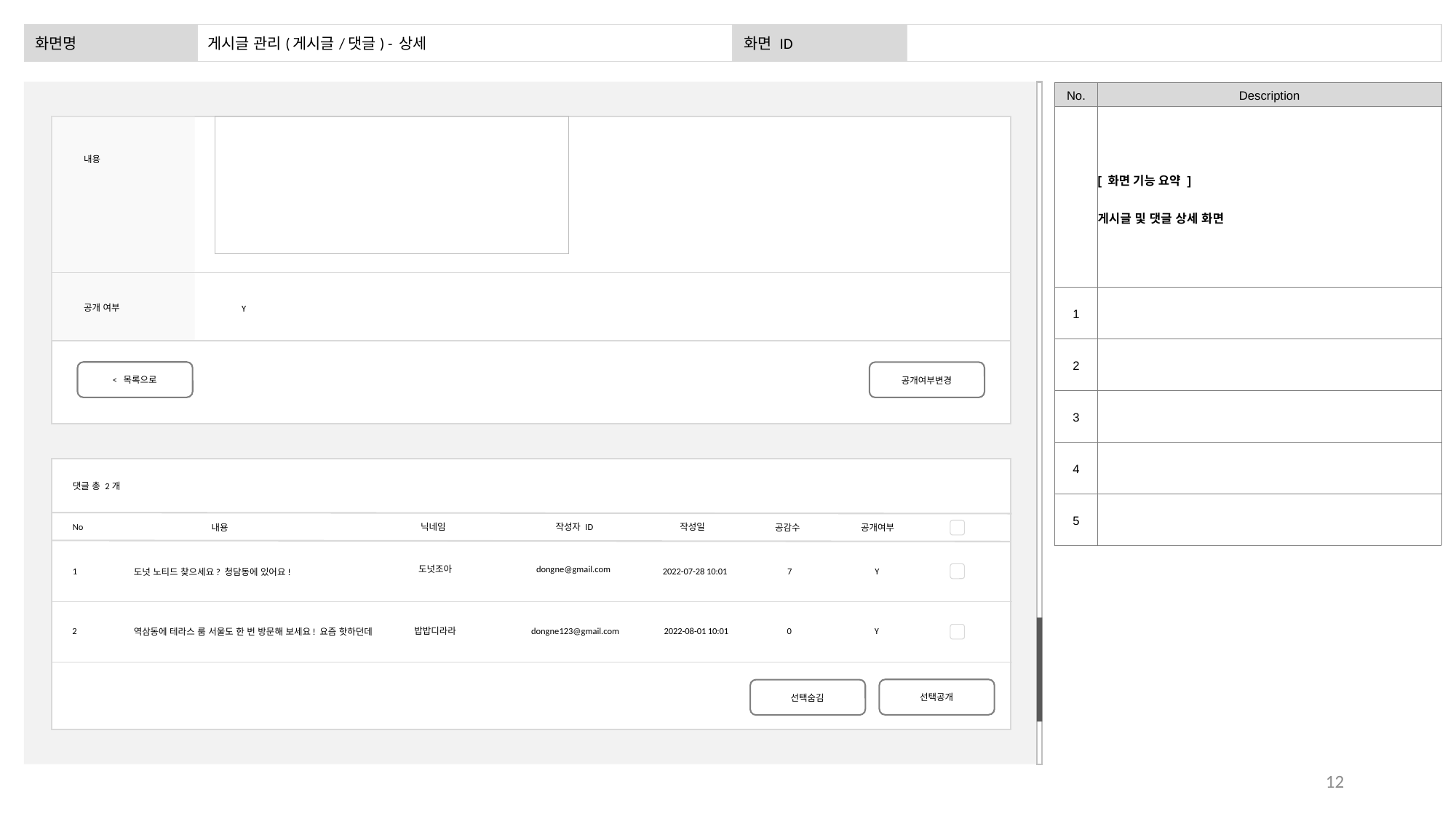

| 화면명 | 게시글 관리(게시글/댓글) - 상세 | 화면 ID |  |
| --- | --- | --- | --- |

| No. | Description |
| --- | --- |
|  | [ 화면 기능 요약 ] 게시글 및 댓글 상세 화면 |
| 1 |  |
| 2 |  |
| 3 |  |
| 4 |  |
| 5 |  |

내용
공개 여부
Y

<  목록으로
공개여부변경

댓글 총 2개
No
작성자 ID
작성일
닉네임
공개여부
내용
공감수

dongne@gmail.com
도넛조아
Y
7
1
2022-07-28 10:01
도넛 노티드 찾으세요? 청담동에 있어요!

dongne123@gmail.com
Y
0
2
2022-08-01 10:01
밥밥디라라
역삼동에 테라스 룸 서울도 한 번 방문해 보세요! 요즘 핫하던데

선택공개
선택숨김
12